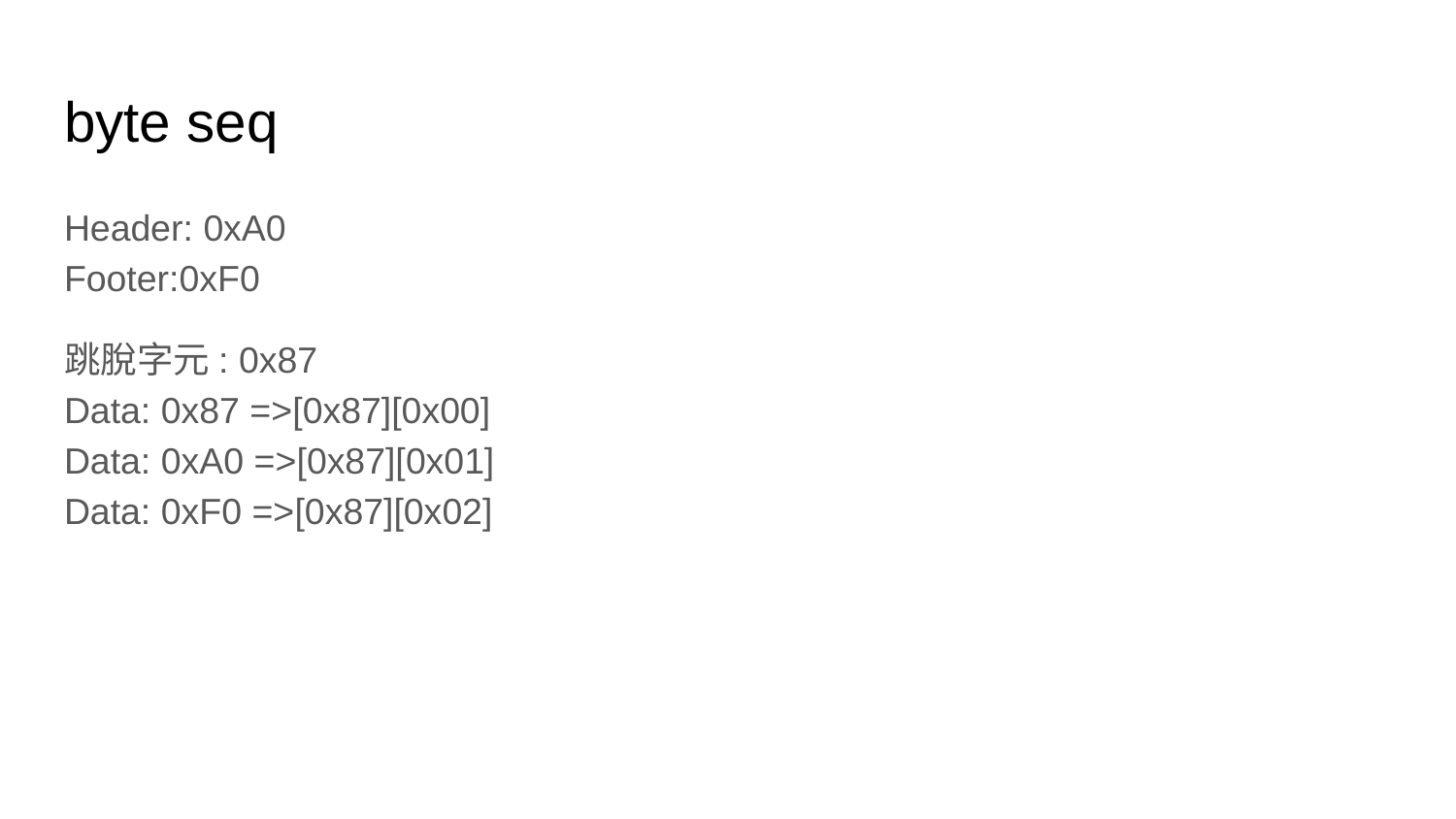

# byte seq
Header: 0xA0
Footer:0xF0
跳脫字元: 0x87
Data: 0x87 =>[0x87][0x00]
Data: 0xA0 =>[0x87][0x01]
Data: 0xF0 =>[0x87][0x02]